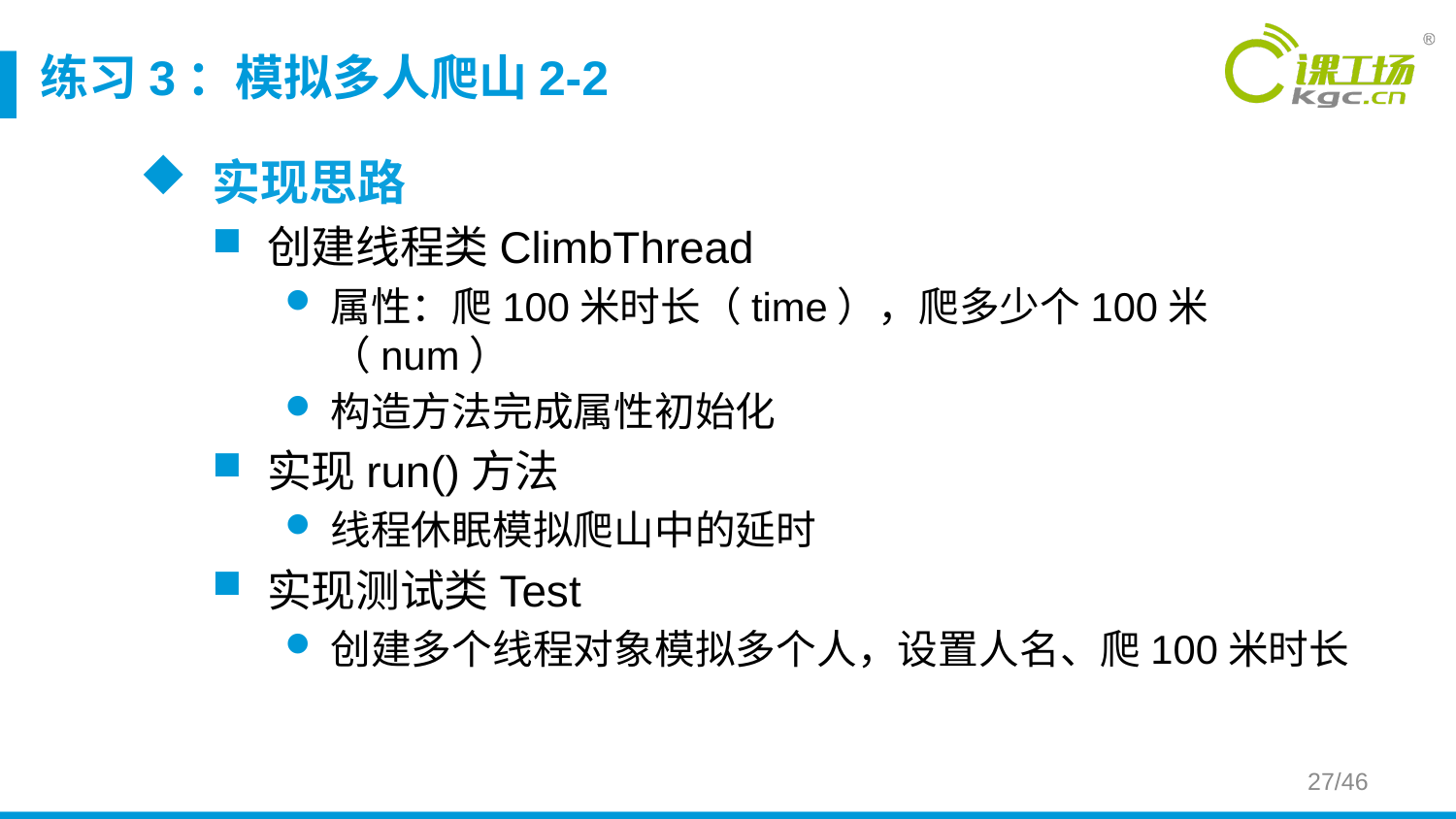

# 练习3：模拟多人爬山2-2
实现思路
创建线程类ClimbThread
属性：爬100米时长（time），爬多少个100米（num）
构造方法完成属性初始化
实现run()方法
线程休眠模拟爬山中的延时
实现测试类Test
创建多个线程对象模拟多个人，设置人名、爬100米时长

27/46